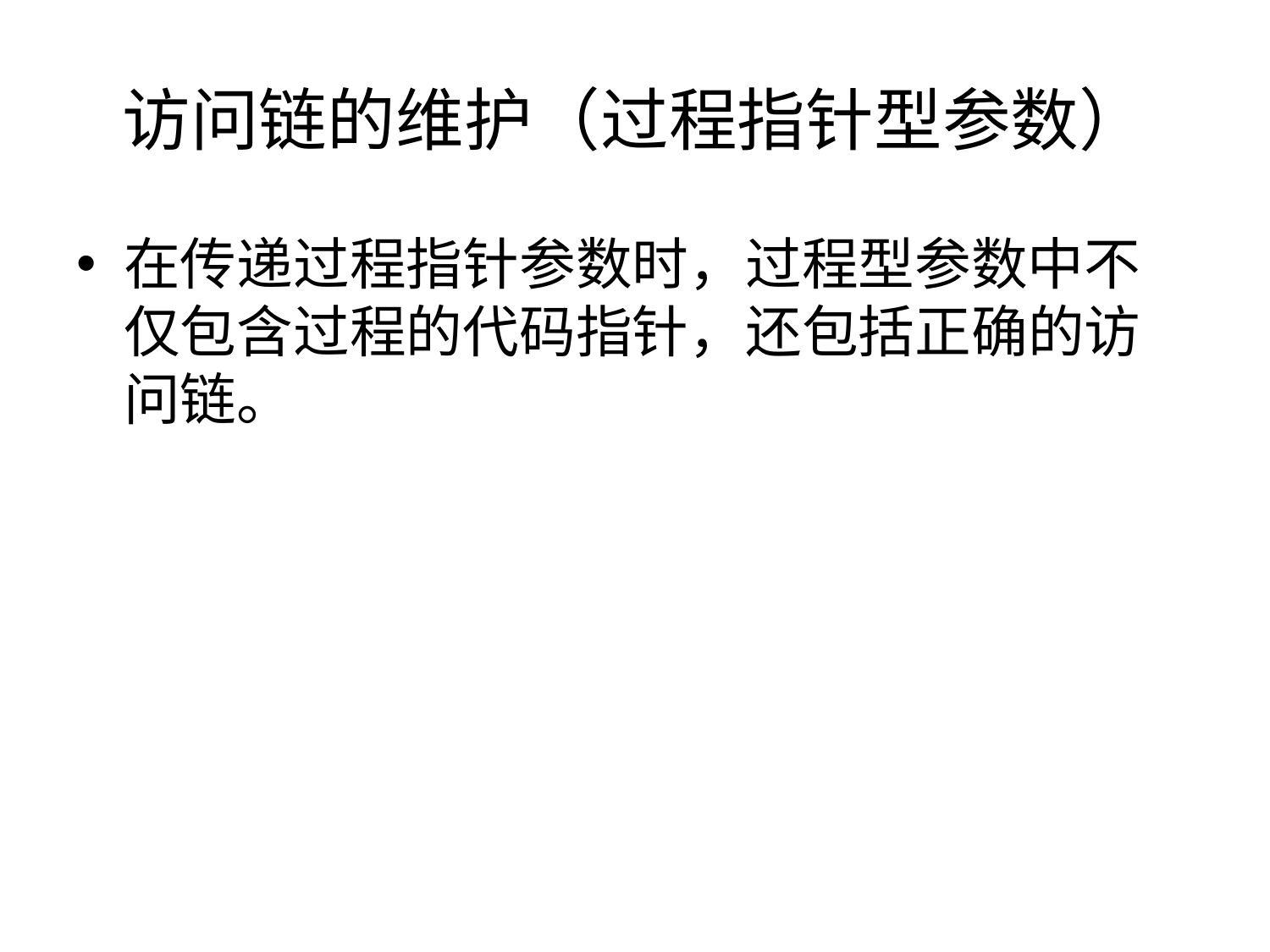

# 访问链的维护（过程指针型参数）
在传递过程指针参数时，过程型参数中不仅包含过程的代码指针，还包括正确的访问链。